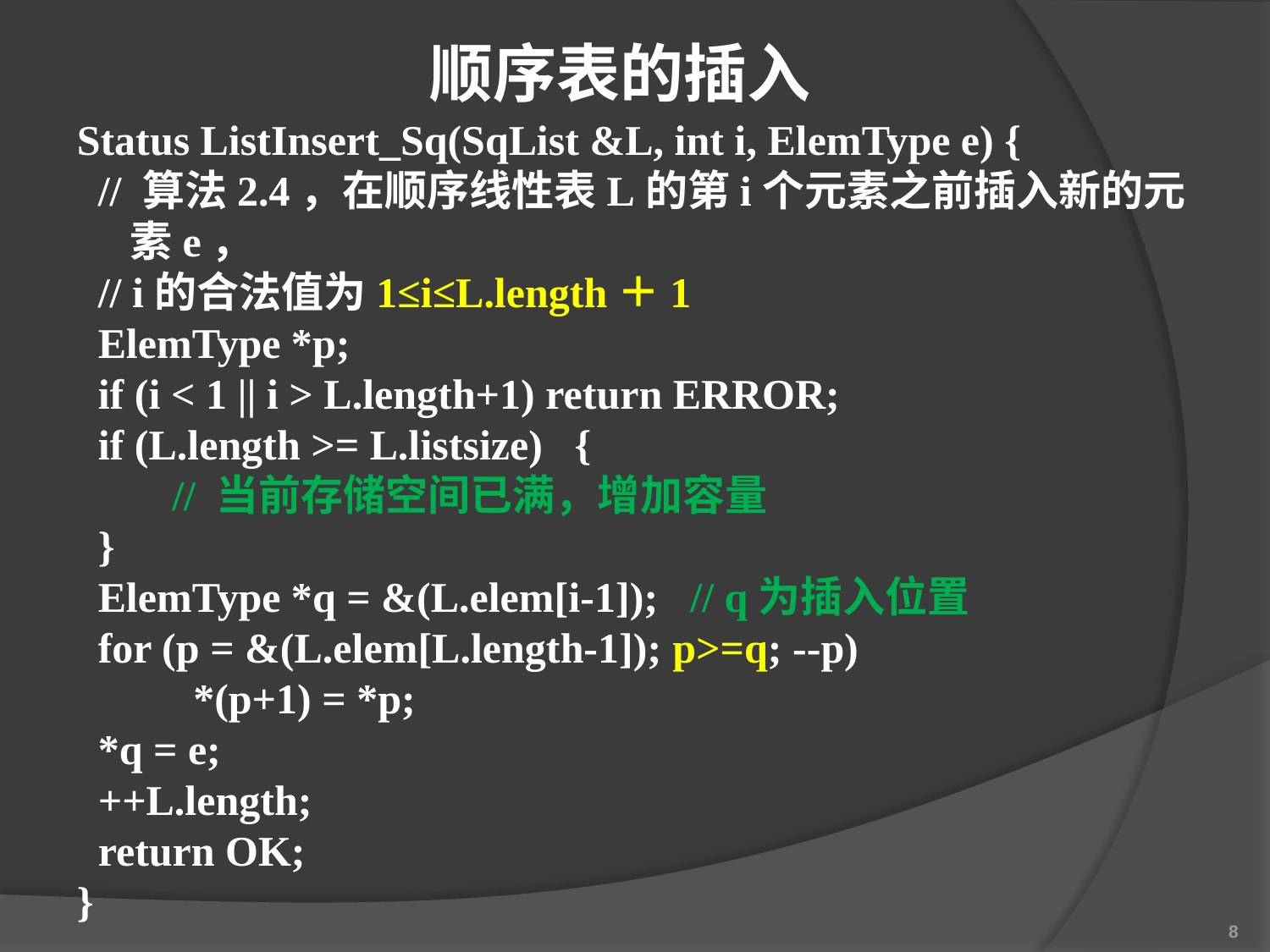

顺序表的插入
Status ListInsert_Sq(SqList &L, int i, ElemType e) {
  // 算法2.4，在顺序线性表L的第i个元素之前插入新的元素e，
  // i的合法值为1≤i≤L.length＋1
  ElemType *p;
  if (i < 1 || i > L.length+1) return ERROR;
  if (L.length >= L.listsize)   {
         // 当前存储空间已满，增加容量
  }
  ElemType *q = &(L.elem[i-1]);   // q为插入位置
  for (p = &(L.elem[L.length-1]); p>=q; --p)
           *(p+1) = *p;
  *q = e;
  ++L.length;
  return OK;
}
8